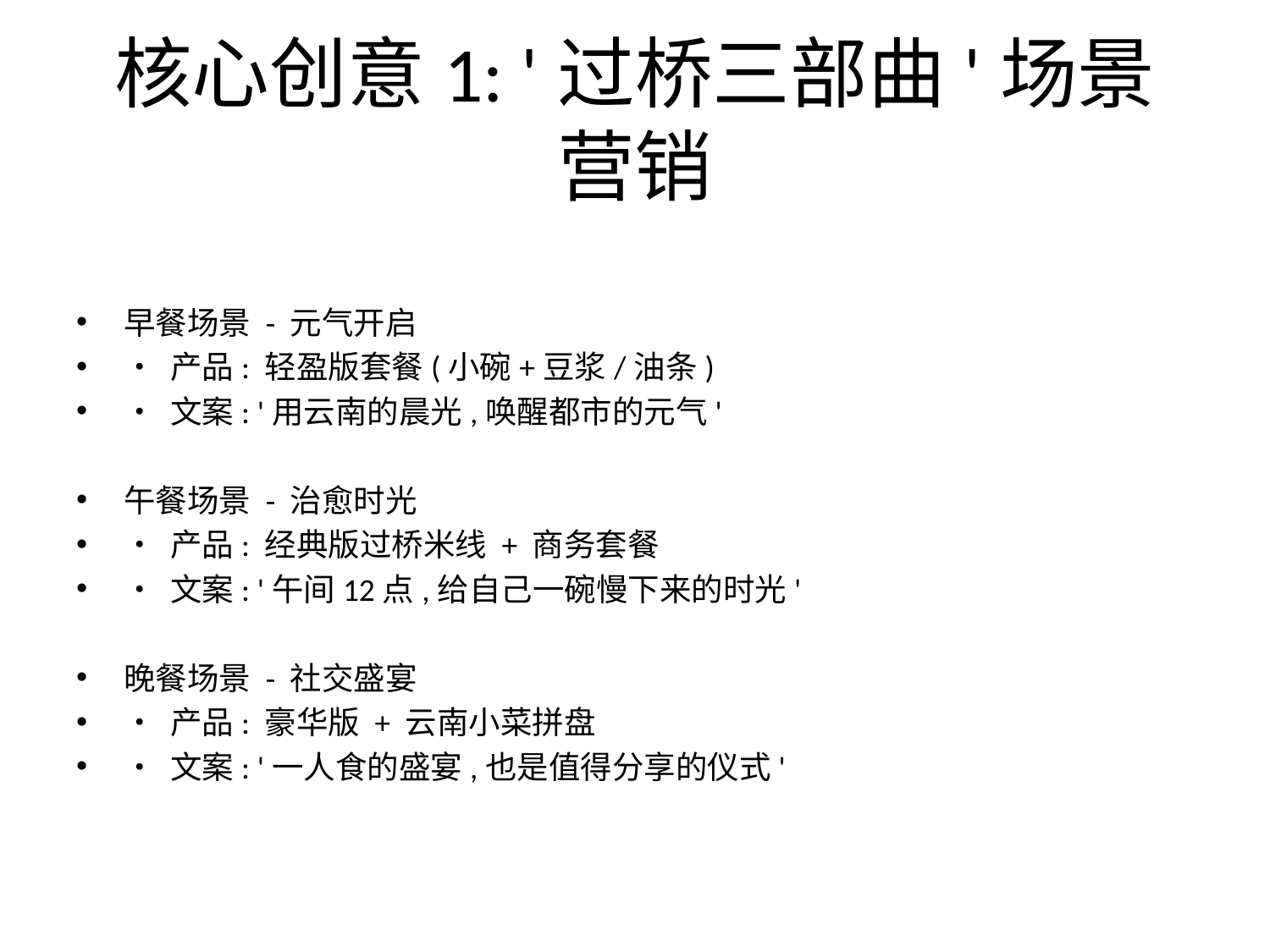

# 核心创意1: '过桥三部曲'场景营销

早餐场景 - 元气开启
• 产品: 轻盈版套餐(小碗+豆浆/油条)
• 文案: '用云南的晨光,唤醒都市的元气'

午餐场景 - 治愈时光
• 产品: 经典版过桥米线 + 商务套餐
• 文案: '午间12点,给自己一碗慢下来的时光'

晚餐场景 - 社交盛宴
• 产品: 豪华版 + 云南小菜拼盘
• 文案: '一人食的盛宴,也是值得分享的仪式'